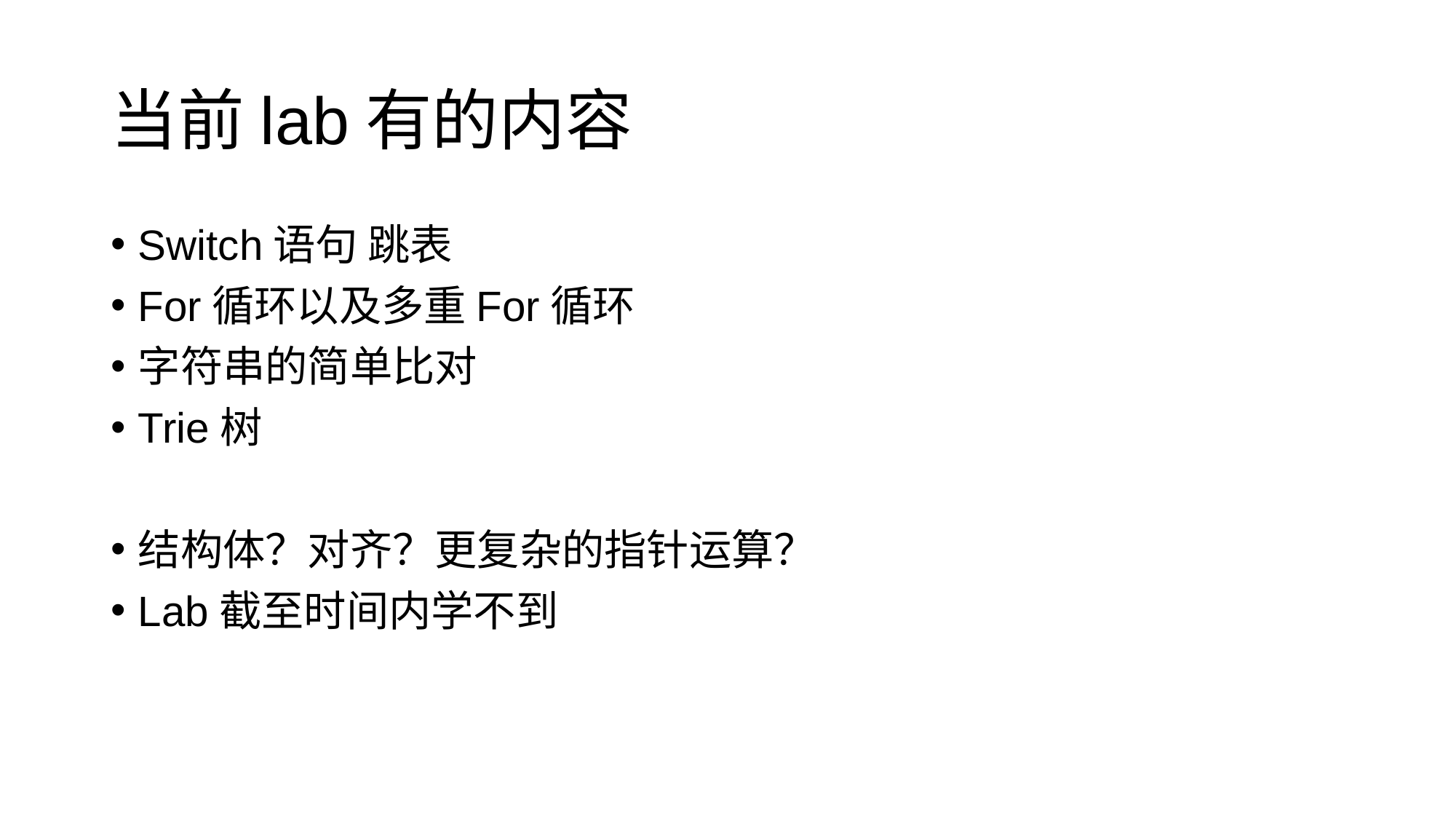

# 当前lab有的内容
Switch语句 跳表
For循环以及多重For循环
字符串的简单比对
Trie树

结构体？对齐？更复杂的指针运算？
Lab截至时间内学不到